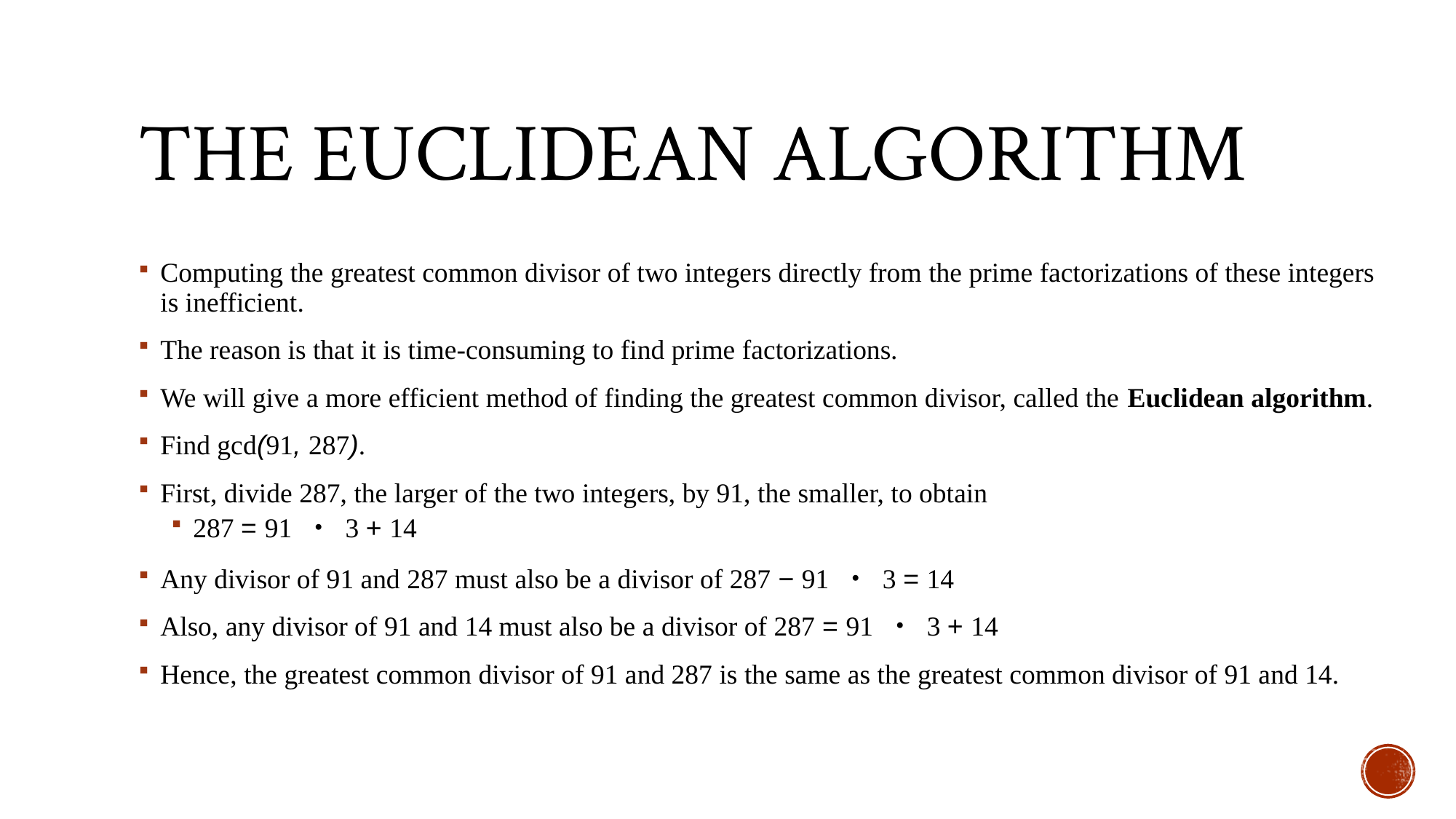

# The Euclidean Algorithm
Computing the greatest common divisor of two integers directly from the prime factorizations of these integers is inefficient.
The reason is that it is time-consuming to find prime factorizations.
We will give a more efficient method of finding the greatest common divisor, called the Euclidean algorithm.
Find gcd(91, 287).
First, divide 287, the larger of the two integers, by 91, the smaller, to obtain
287 = 91 ・ 3 + 14
Any divisor of 91 and 287 must also be a divisor of 287 − 91 ・ 3 = 14
Also, any divisor of 91 and 14 must also be a divisor of 287 = 91 ・ 3 + 14
Hence, the greatest common divisor of 91 and 287 is the same as the greatest common divisor of 91 and 14.